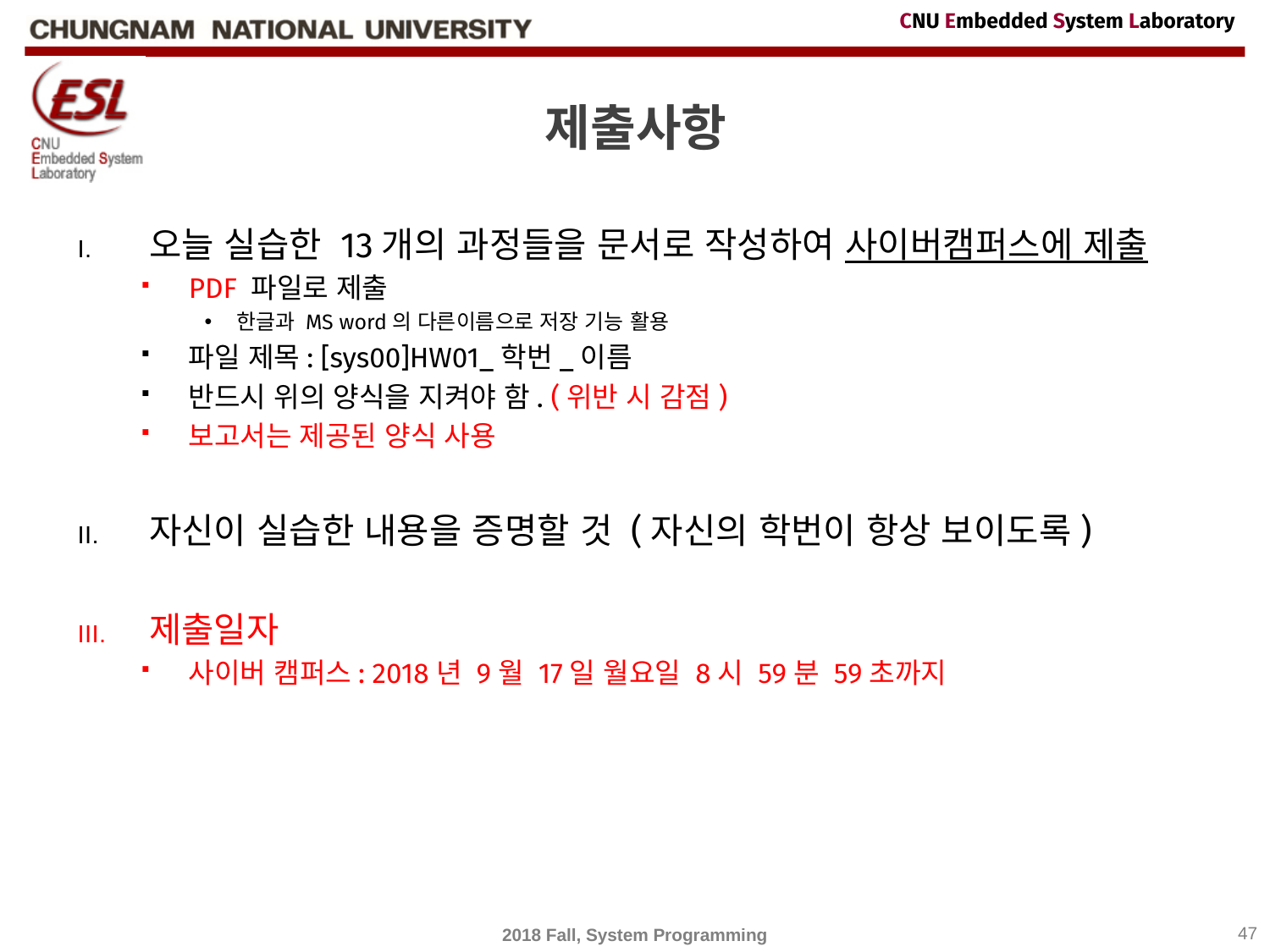

# 제출사항
오늘 실습한 13개의 과정들을 문서로 작성하여 사이버캠퍼스에 제출
PDF 파일로 제출
한글과 MS word의 다른이름으로 저장 기능 활용
파일 제목: [sys00]HW01_학번_이름
반드시 위의 양식을 지켜야 함. (위반 시 감점)
보고서는 제공된 양식 사용

자신이 실습한 내용을 증명할 것 (자신의 학번이 항상 보이도록)

제출일자
사이버 캠퍼스: 2018년 9월 17일 월요일 8시 59분 59초까지
2018 Fall, System Programming
47